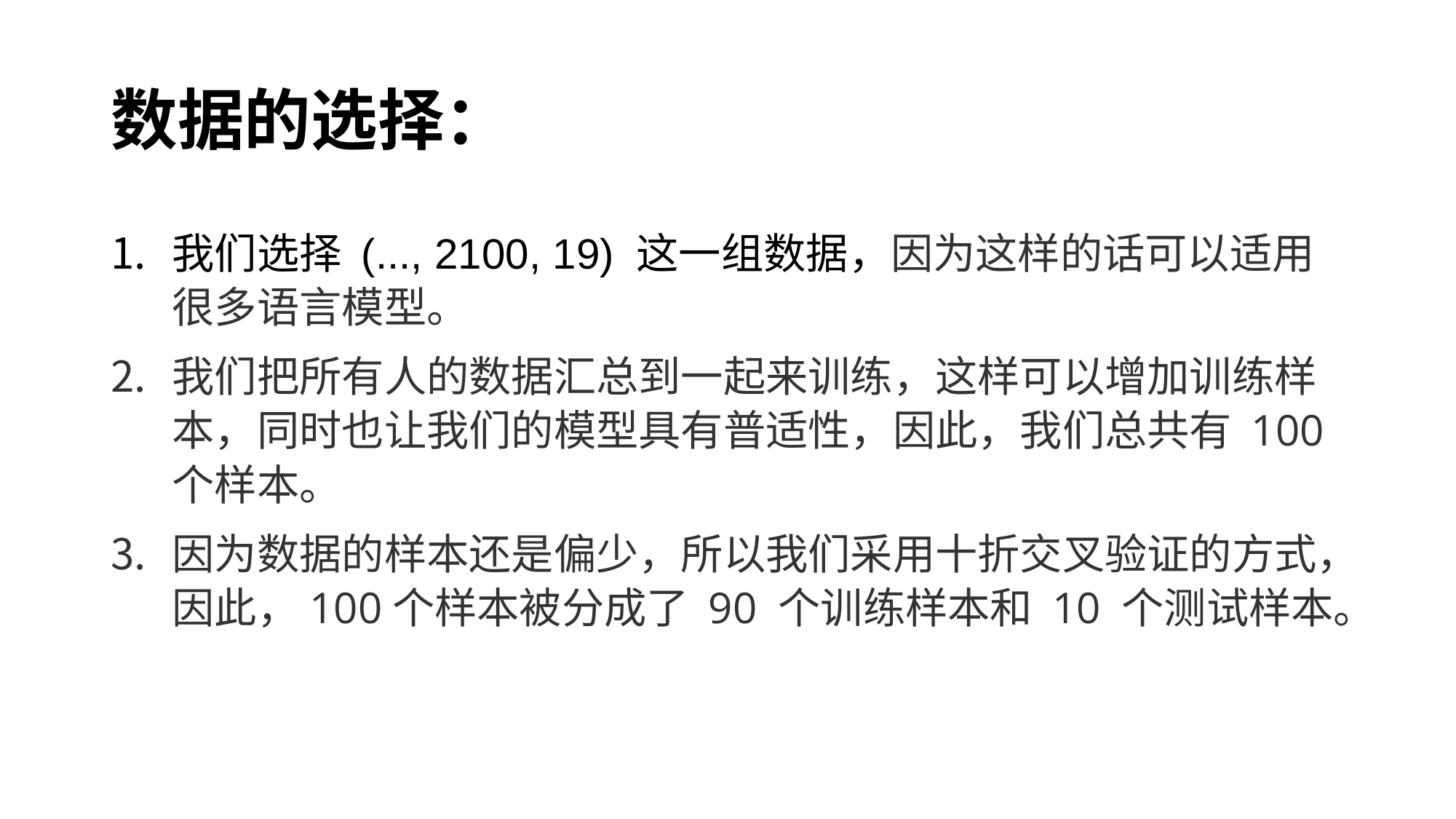

# 数据的选择：
我们选择 (..., 2100, 19) 这一组数据，因为这样的话可以适用很多语言模型。
我们把所有人的数据汇总到一起来训练，这样可以增加训练样本，同时也让我们的模型具有普适性，因此，我们总共有 100 个样本。
因为数据的样本还是偏少，所以我们采用十折交叉验证的方式，因此，100个样本被分成了 90 个训练样本和 10 个测试样本。